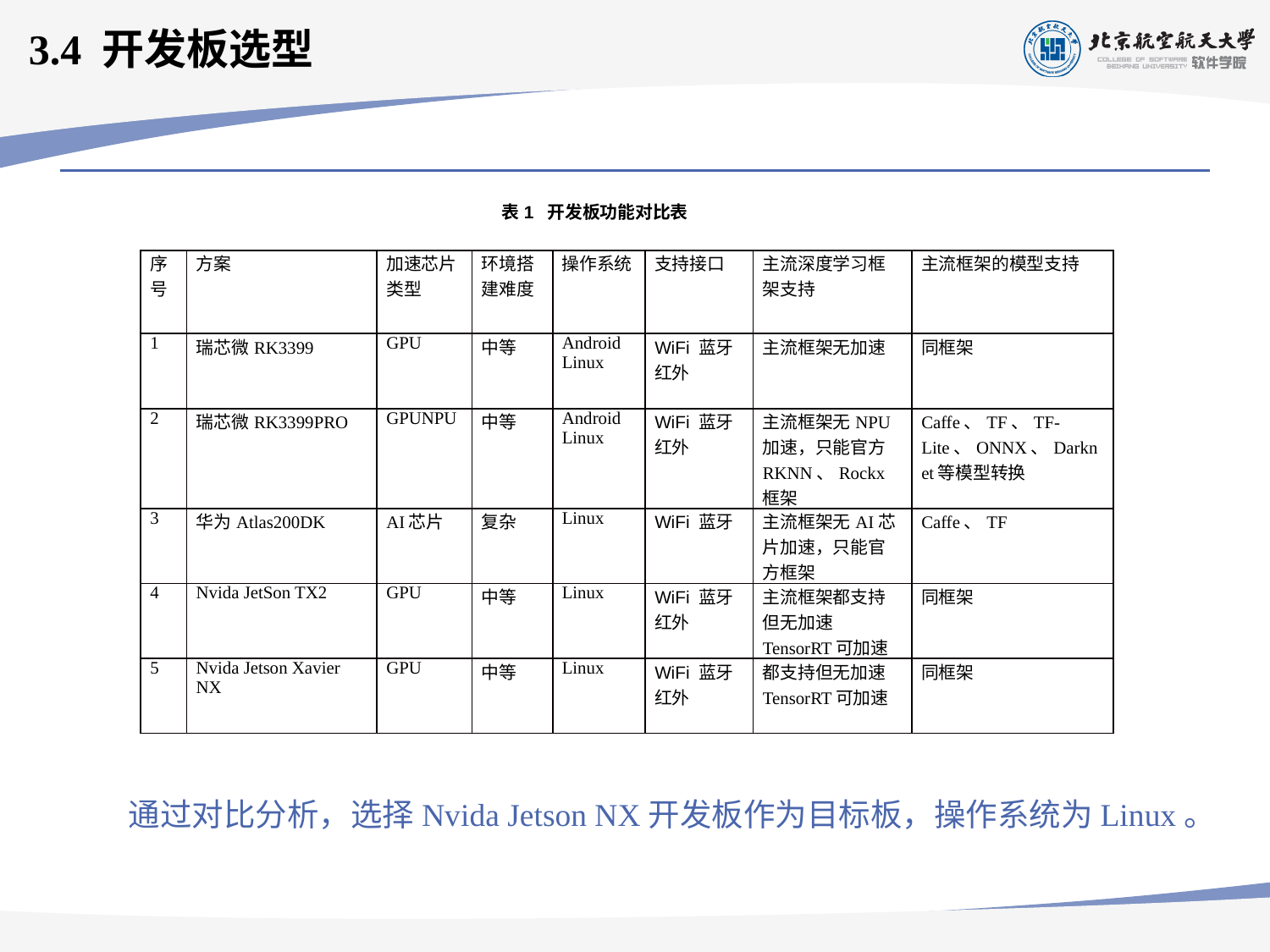

3.4 开发板选型
表1  开发板功能对比表
| 序号 | 方案 | 加速芯片类型 | 环境搭建难度 | 操作系统 | 支持接口 | 主流深度学习框架支持 | 主流框架的模型支持 |
| --- | --- | --- | --- | --- | --- | --- | --- |
| 1 | 瑞芯微RK3399 | GPU | 中等 | Android Linux | WiFi 蓝牙红外 | 主流框架无加速 | 同框架 |
| 2 | 瑞芯微RK3399PRO | GPUNPU | 中等 | Android Linux | WiFi 蓝牙红外 | 主流框架⽆NPU加速，只能官⽅RKNN、Rockx框架 | Caffe、TF、TF-Lite、ONNX、Darknet等模型转换 |
| 3 | 华为Atlas200DK | AI芯片 | 复杂 | Linux | WiFi 蓝牙 | 主流框架无AI芯片加速，只能官方框架 | Caffe、TF |
| 4 | Nvida JetSon TX2 | GPU | 中等 | Linux | WiFi 蓝牙红外 | 主流框架都支持但无加速TensorRT可加速 | 同框架 |
| 5 | Nvida Jetson Xavier NX | GPU | 中等 | Linux | WiFi 蓝牙红外 | 都支持但无加速TensorRT可加速 | 同框架 |
通过对比分析，选择Nvida Jetson NX开发板作为目标板，操作系统为Linux。